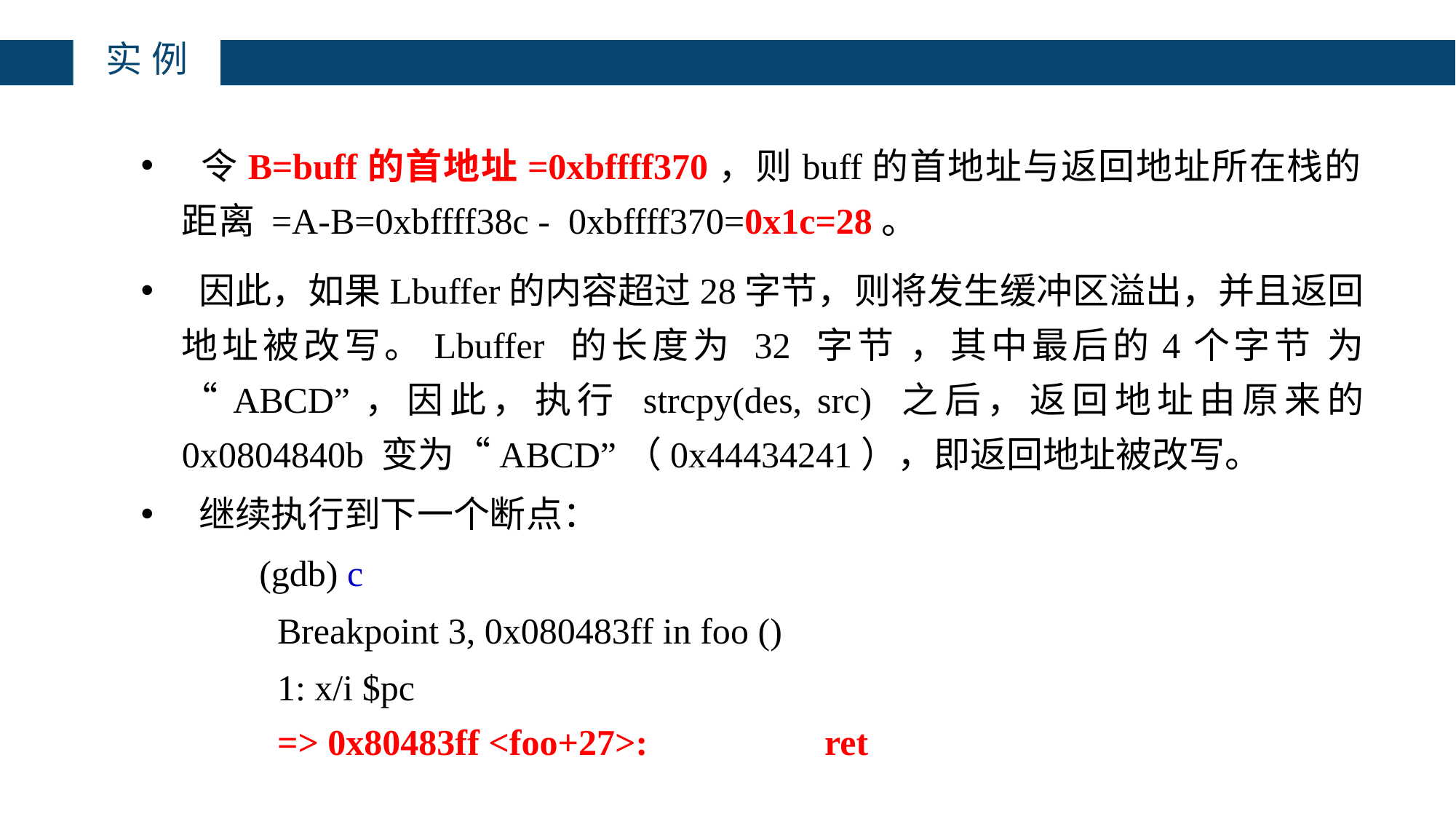

实例

 令B=buff的首地址=0xbffff370，则buff的首地址与返回地址所在栈的距离 =A-B=0xbffff38c -  0xbffff370=0x1c=28。
 因此，如果Lbuffer的内容超过28字节，则将发生缓冲区溢出，并且返回地址被改写。Lbuffer 的长度为 32 字节 ，其中最后的4个字节 为 “ABCD”，因此，执行 strcpy(des, src) 之后，返回地址由原来的 0x0804840b 变为“ABCD”（0x44434241），即返回地址被改写。
 继续执行到下一个断点：
 (gdb) c
Breakpoint 3, 0x080483ff in foo ()
1: x/i $pc
=> 0x80483ff <foo+27>:	ret